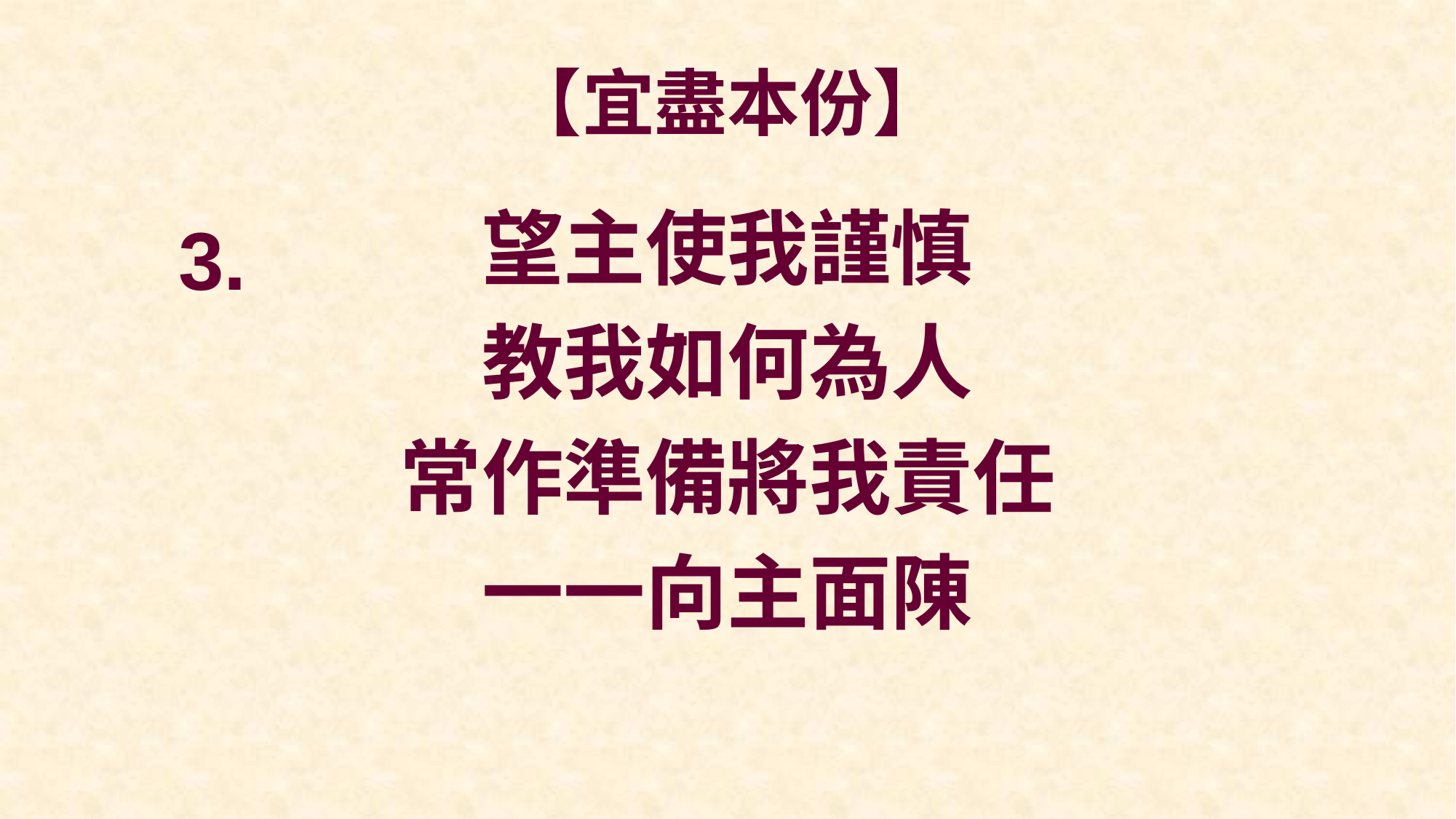

# 【宜盡本份】
望主使我謹慎
教我如何為人
常作準備將我責任
一一向主面陳
3.